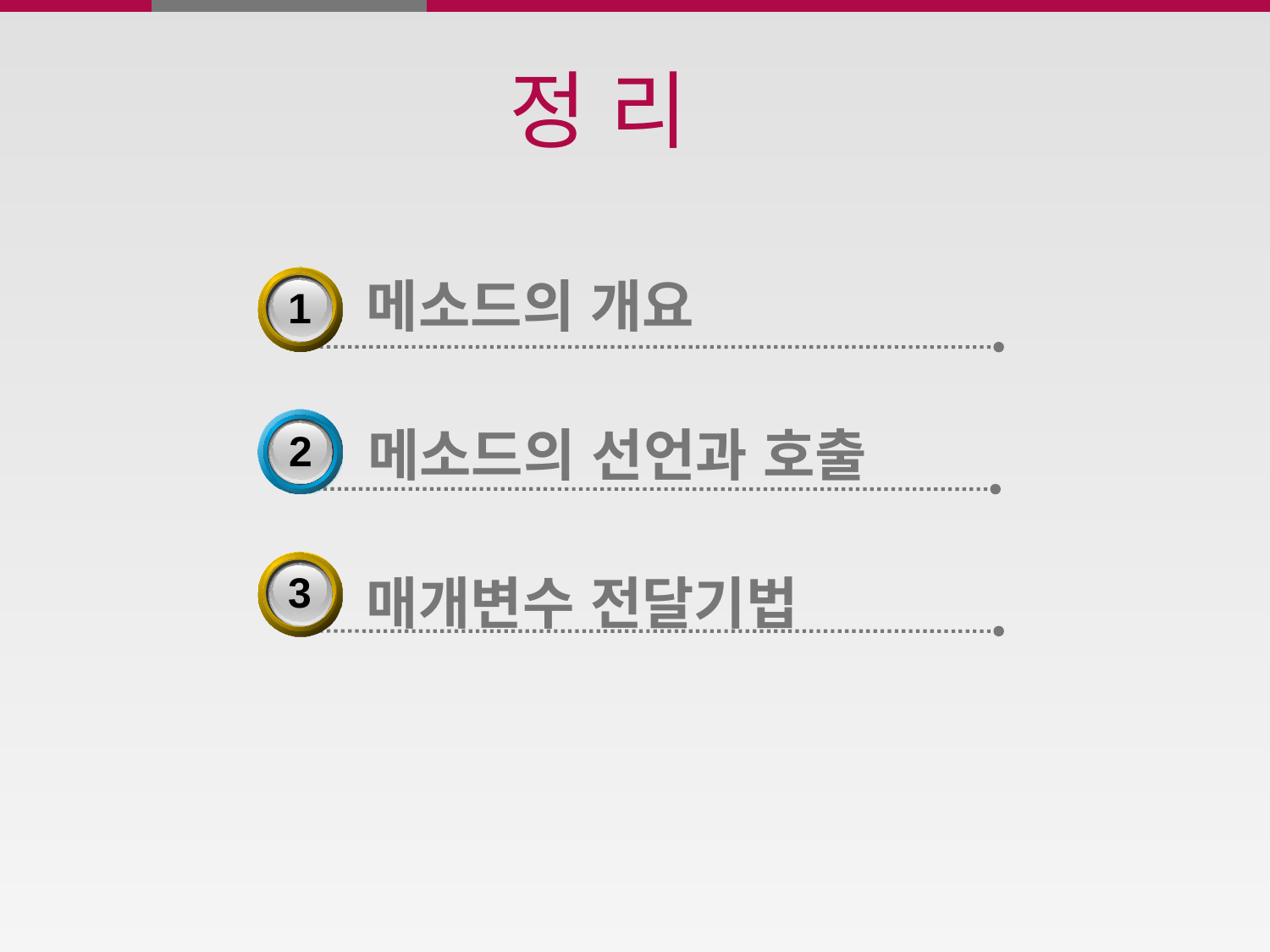

# 정 리
메소드의 개요

3

1

2
메소드의 선언과 호출

3

3
매개변수 전달기법